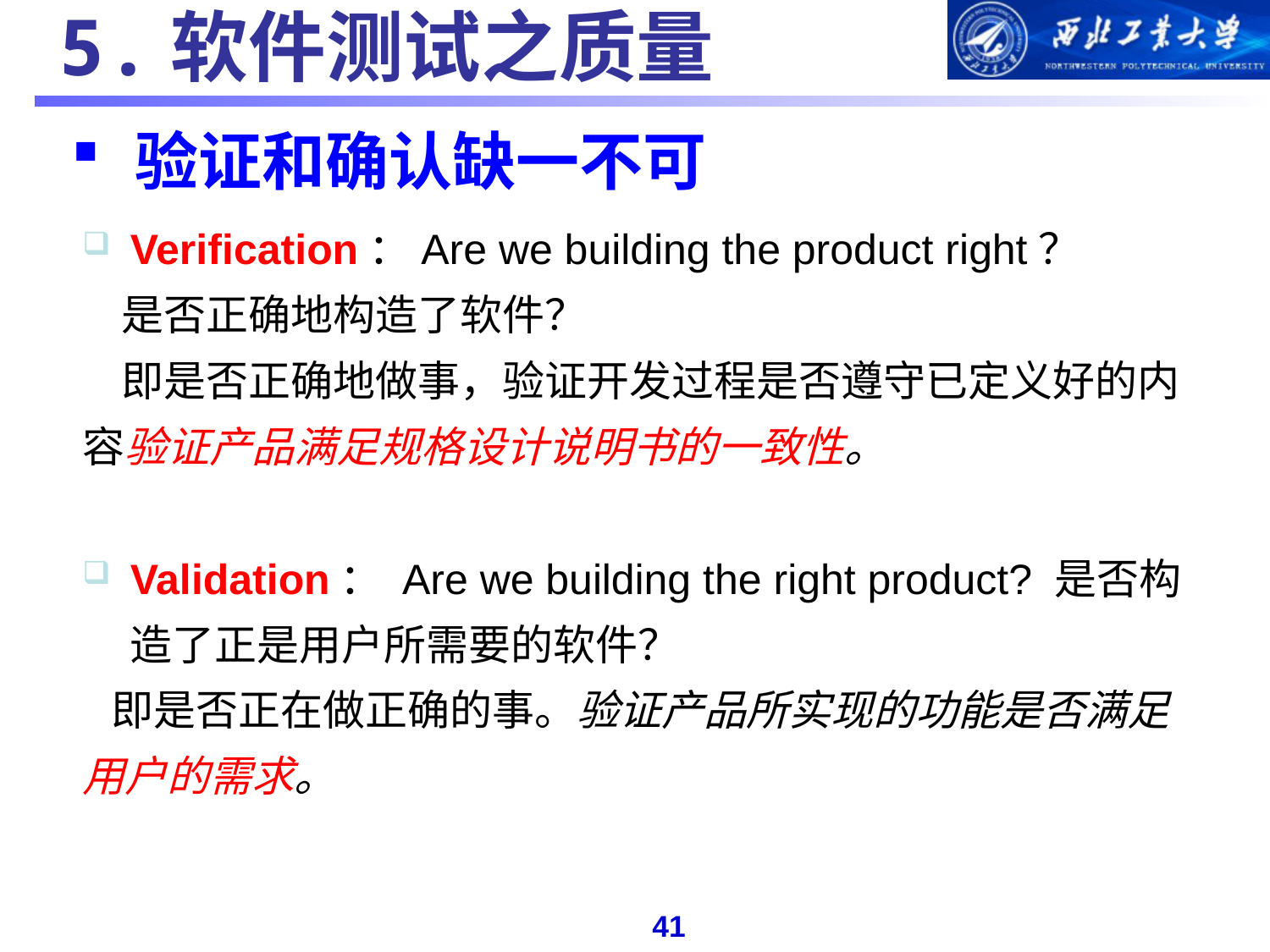

#
 5.软件测试之质量
验证和确认缺一不可
Verification：Are we building the product right？
   是否正确地构造了软件？
   即是否正确地做事，验证开发过程是否遵守已定义好的内容验证产品满足规格设计说明书的一致性。

Validation： Are we building the right product? 是否构造了正是用户所需要的软件？
  即是否正在做正确的事。验证产品所实现的功能是否满足用户的需求。